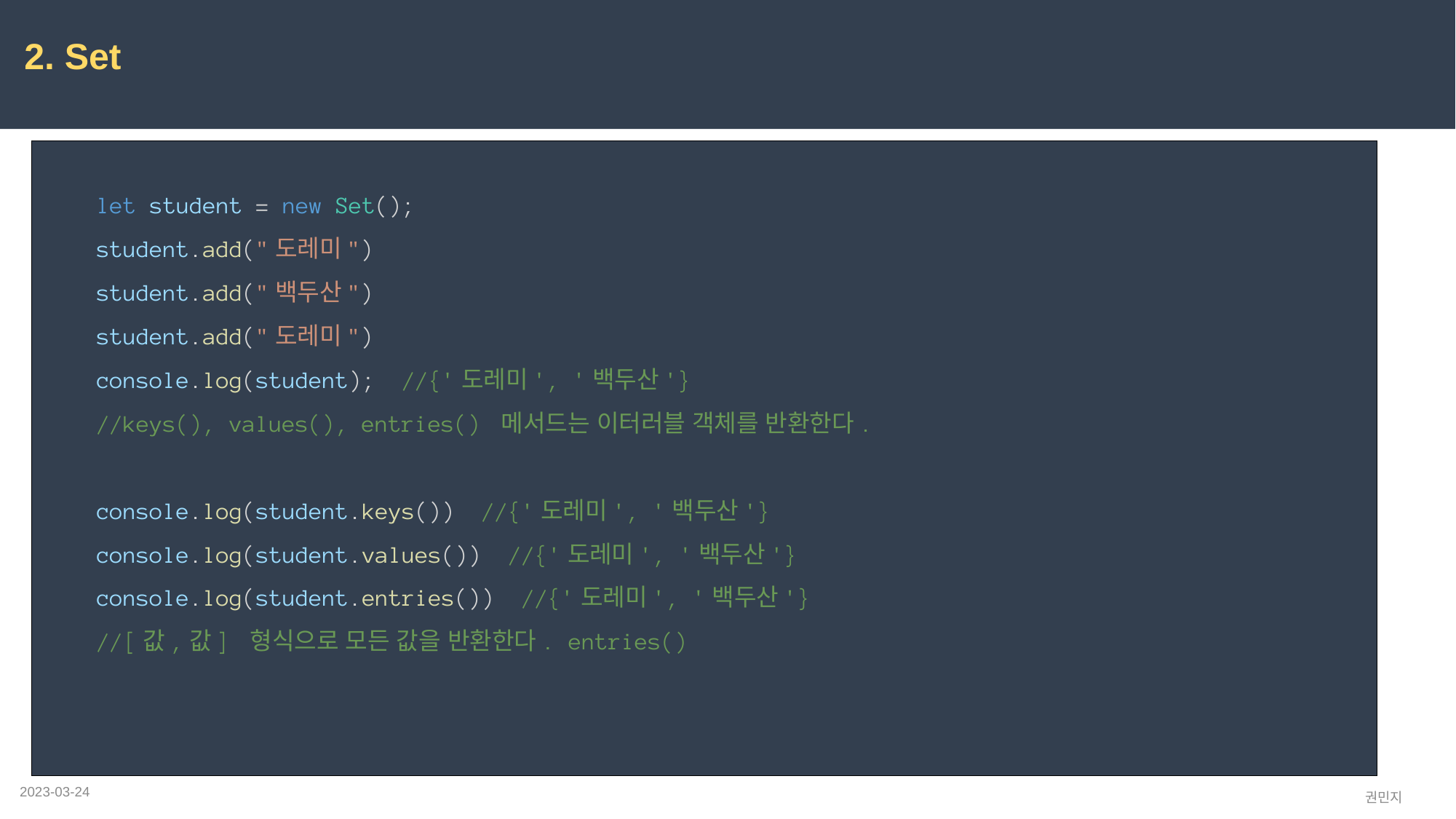

2. Set

let student = new Set();
student.add("도레미")
student.add("백두산")
student.add("도레미")
console.log(student);  //{'도레미', '백두산'}
//keys(), values(), entries() 메서드는 이터러블 객체를 반환한다.
console.log(student.keys())  //{'도레미', '백두산'}
console.log(student.values())  //{'도레미', '백두산'}
console.log(student.entries())  //{'도레미', '백두산'}
//[값,값] 형식으로 모든 값을 반환한다. entries()
2023-03-24
권민지